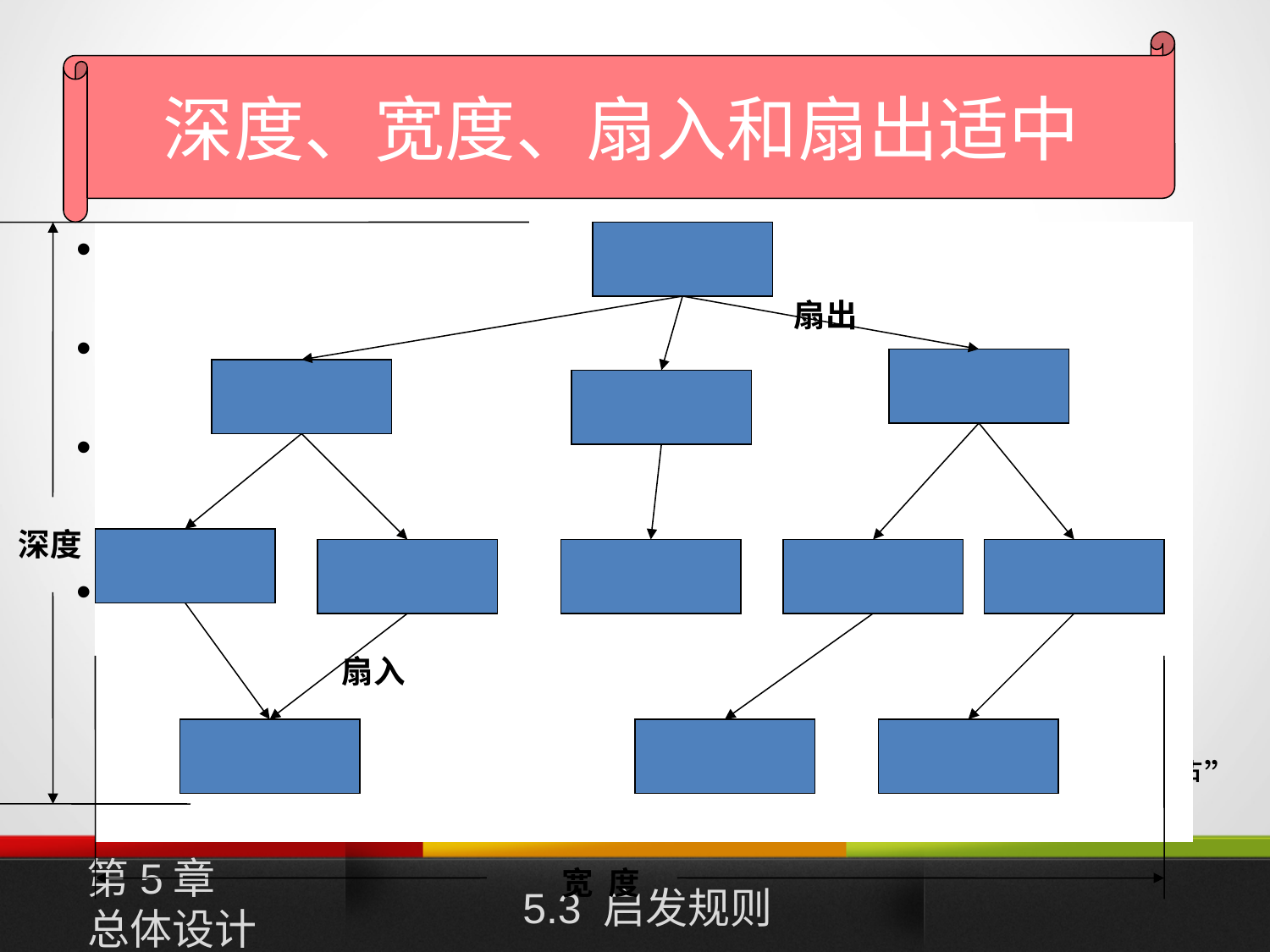

深度、宽度、扇入和扇出适中

扇出

深度

扇入

宽  度

深度：软件结构中的控制的层数
标示一个系统的大小和复杂程度
宽度：软件结构中同一个层次上的模块总数的最大值
宽度越大的系统越复杂
扇入：表示有多少个上级模块直接调用它
一般而言，扇入越大说明共享该模块的上级模块越多
不违背模块独立性的条件下，扇入越大越好
扇出：一个模块直接控制（调用）的下级模块数目
扇出过大意味着模块过分复杂
扇出过小意味功能过度集中
典型的3或者4(上限5-9)
好的系统：顶层扇出高，中层扇出少，底层扇入高，系统呈“葫芦”型

第5章
总体设计
5.3 启发规则